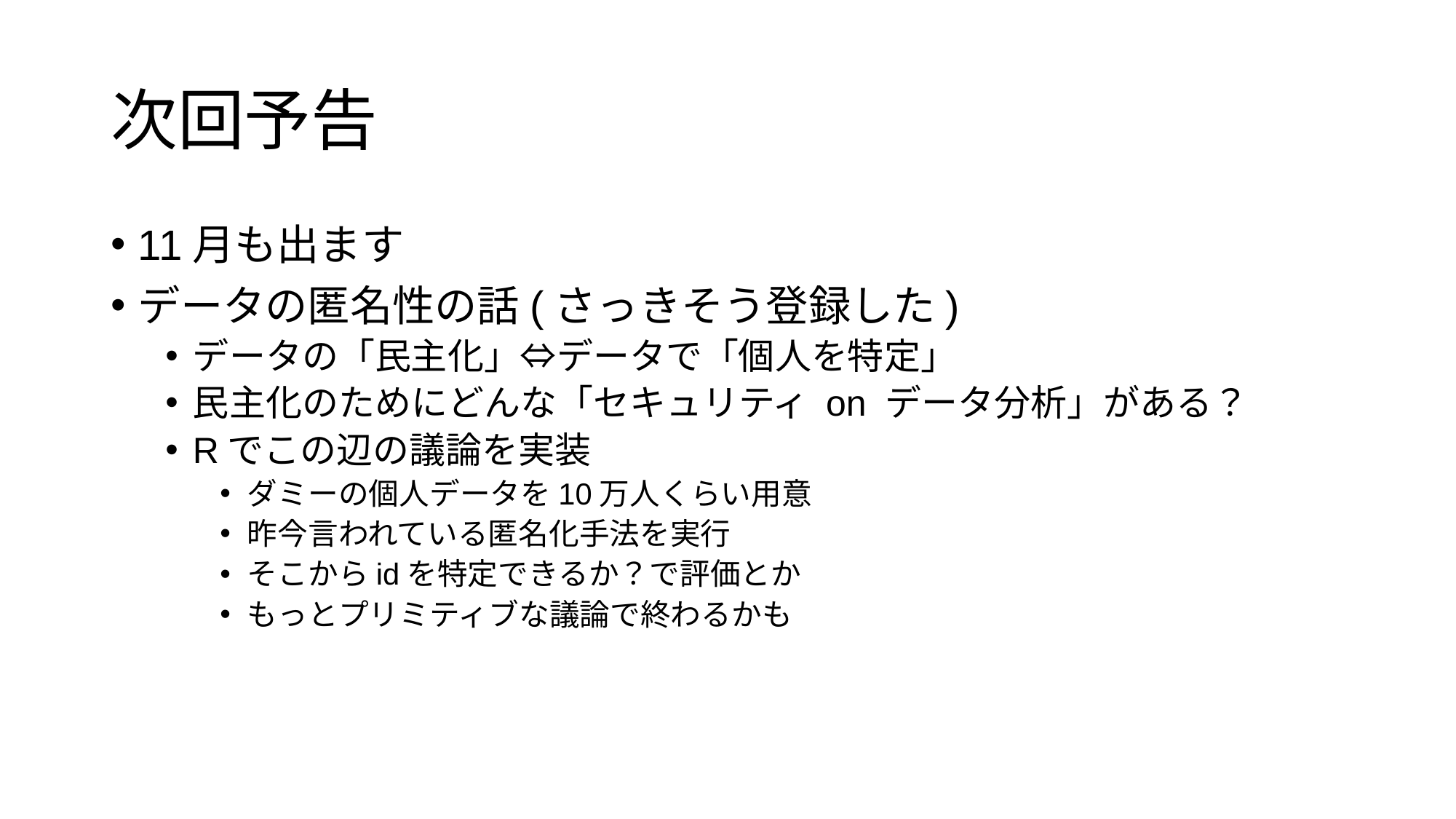

# 次回予告
11月も出ます
データの匿名性の話(さっきそう登録した)
データの「民主化」⇔データで「個人を特定」
民主化のためにどんな「セキュリティ on データ分析」がある？
Rでこの辺の議論を実装
ダミーの個人データを10万人くらい用意
昨今言われている匿名化手法を実行
そこからidを特定できるか？で評価とか
もっとプリミティブな議論で終わるかも